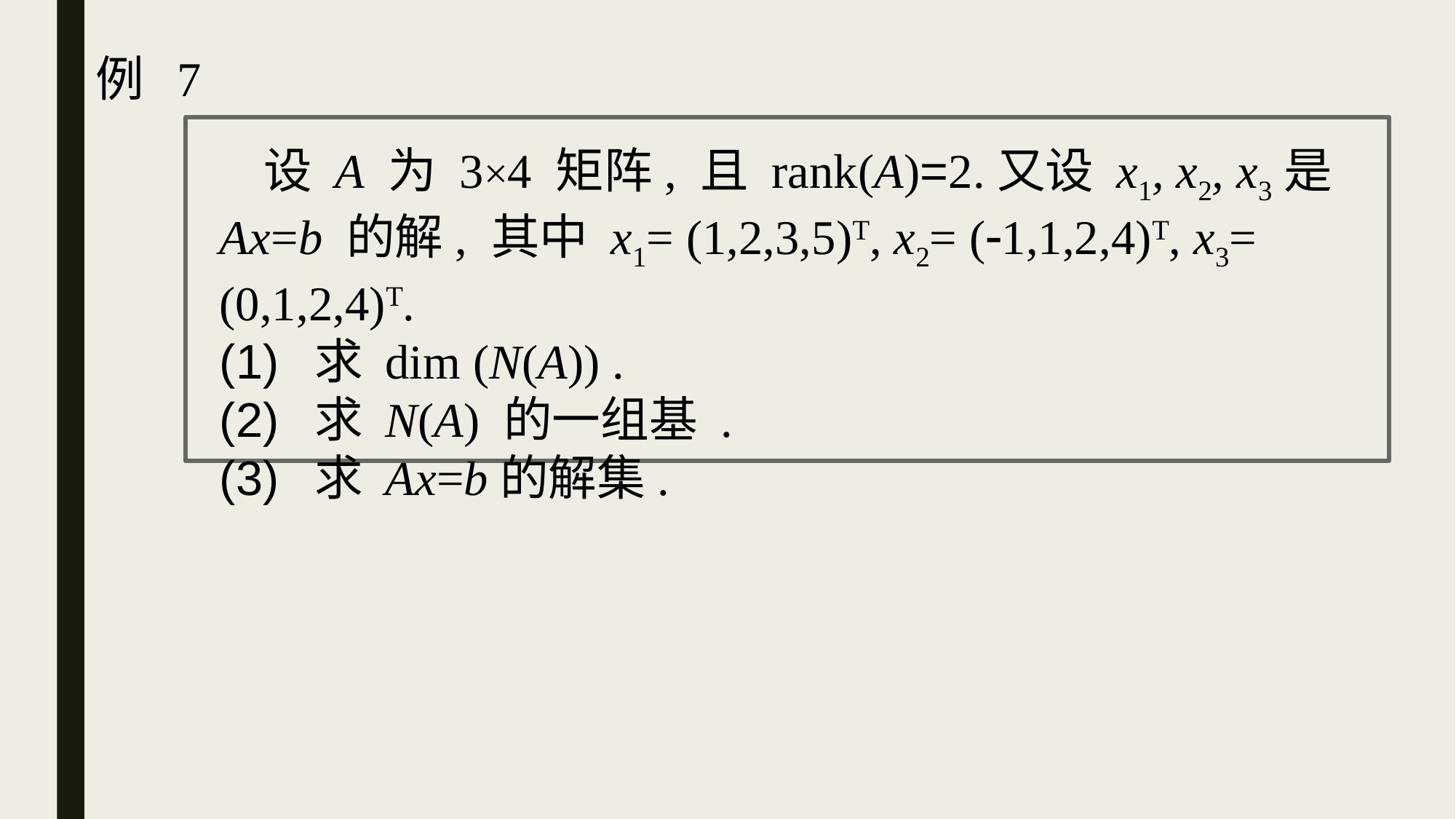

例  7

   设 A 为 3×4 矩阵, 且 rank(A)=2.又设 x1, x2, x3是Ax=b 的解, 其中 x1= (1,2,3,5)T, x2= (−1,1,2,4)T, x3= (0,1,2,4)T.
  求 dim (N(A)) .
  求 N(A) 的一组基 .
  求 Ax=b的解集.